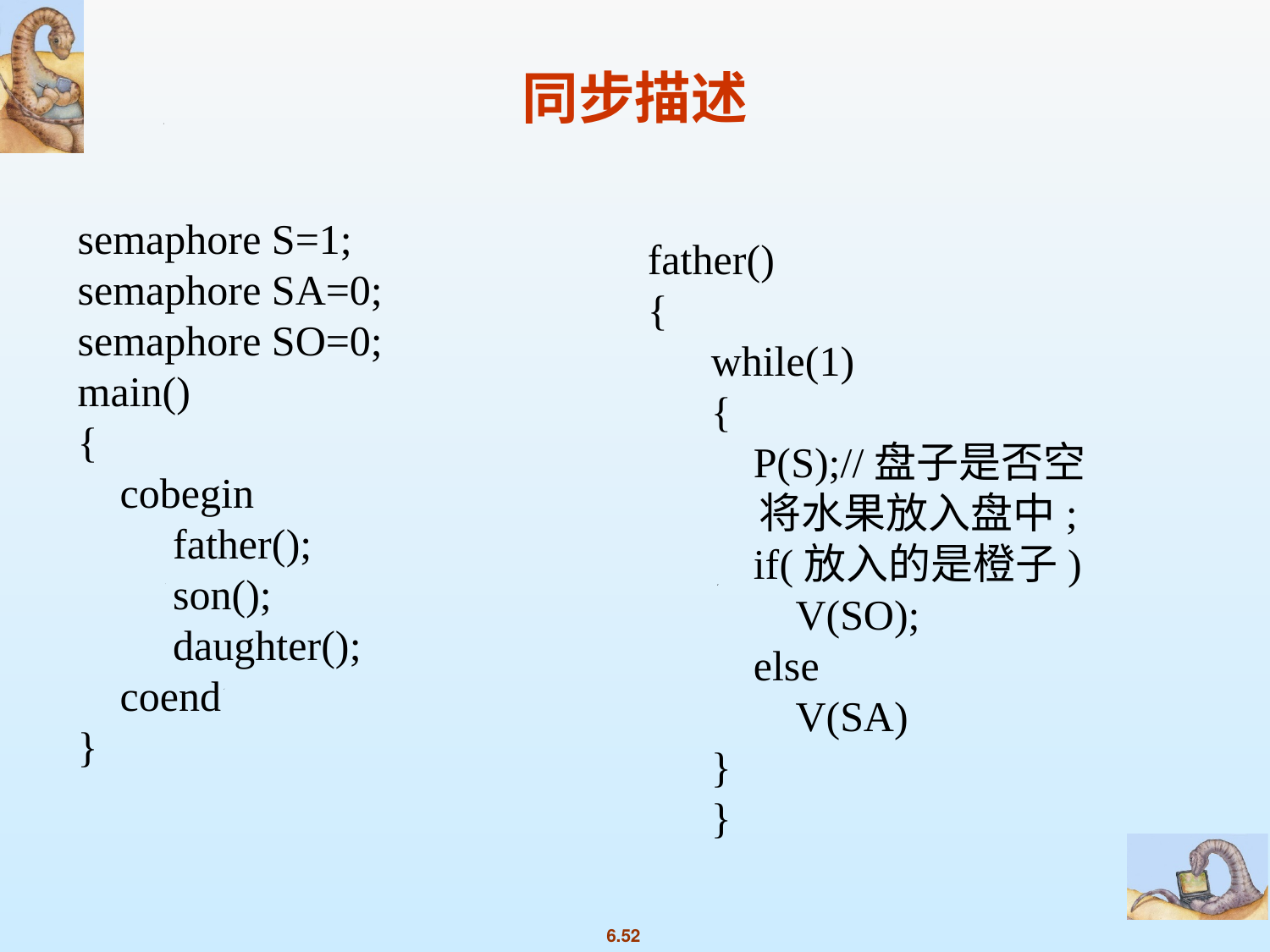

同步描述
semaphore S=1;
semaphore SA=0;
semaphore SO=0;
main()
{
    cobegin
         father();
         son();
         daughter();
    coend
}
father()
{
while(1)
{
    P(S);//盘子是否空
    将水果放入盘中;
    if(放入的是橙子)
        V(SO);
    else
        V(SA)
}
}